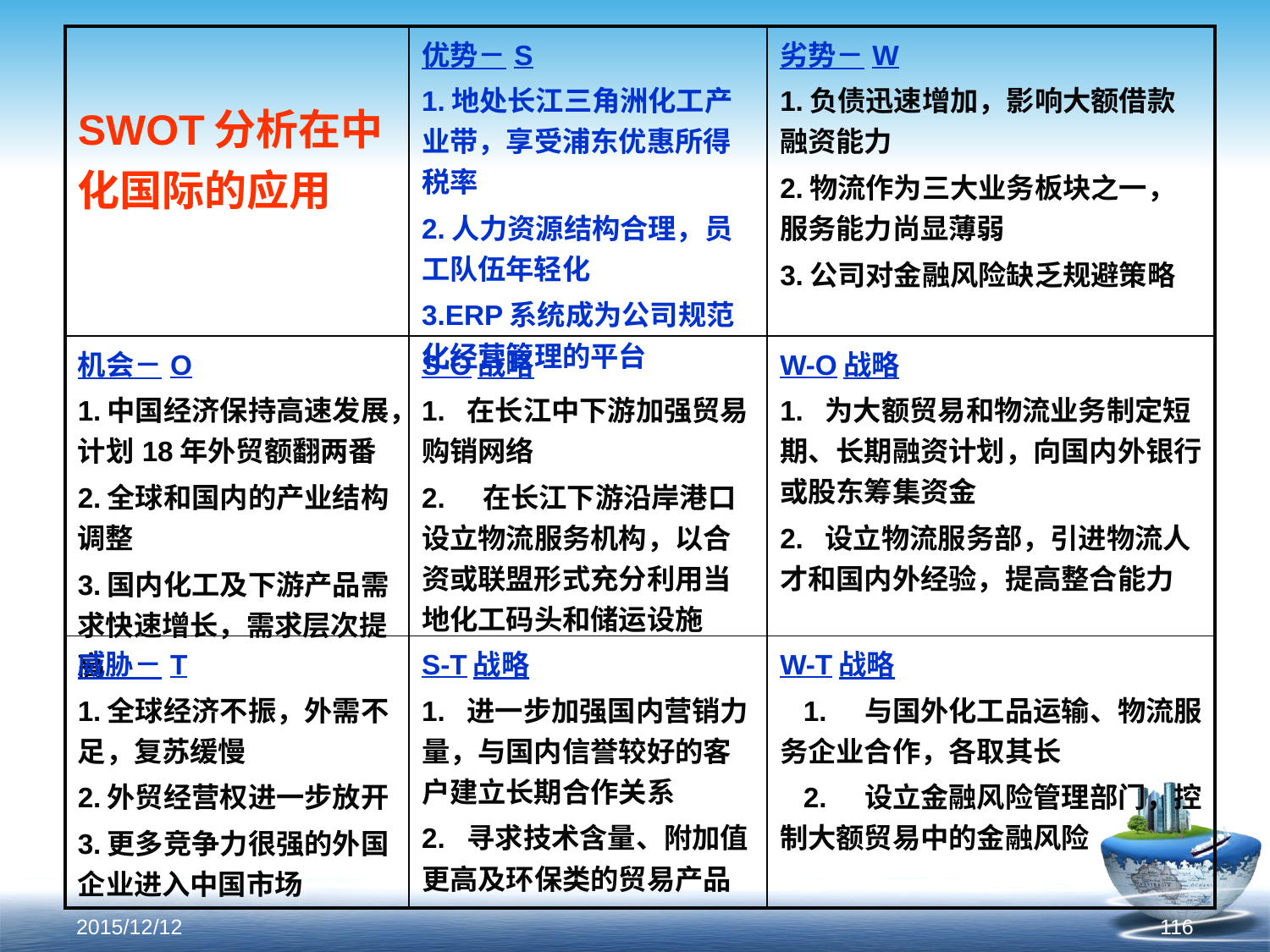

根据SWOT确定战略

| SWOT分析在中化国际的应用 | 优势－S 1.地处长江三角洲化工产业带，享受浦东优惠所得税率 2.人力资源结构合理，员工队伍年轻化 3.ERP系统成为公司规范化经营管理的平台 | 劣势－W 1.负债迅速增加，影响大额借款融资能力 2.物流作为三大业务板块之一，服务能力尚显薄弱 3.公司对金融风险缺乏规避策略 |
| --- | --- | --- |
| 机会－O 1.中国经济保持高速发展，计划18年外贸额翻两番 2.全球和国内的产业结构调整 3.国内化工及下游产品需求快速增长，需求层次提高 | S-O战略 1.  在长江中下游加强贸易购销网络 2.    在长江下游沿岸港口设立物流服务机构，以合资或联盟形式充分利用当地化工码头和储运设施 | W-O战略 1.  为大额贸易和物流业务制定短期、长期融资计划，向国内外银行或股东筹集资金 2.  设立物流服务部，引进物流人才和国内外经验，提高整合能力 |
| 威胁－T 1.全球经济不振，外需不足，复苏缓慢 2.外贸经营权进一步放开 3.更多竞争力很强的外国企业进入中国市场 | S-T战略 1.  进一步加强国内营销力量，与国内信誉较好的客户建立长期合作关系 2.  寻求技术含量、附加值更高及环保类的贸易产品 | W-T战略 1.    与国外化工品运输、物流服务企业合作，各取其长 2.    设立金融风险管理部门，控制大额贸易中的金融风险 |
2015/12/12
116